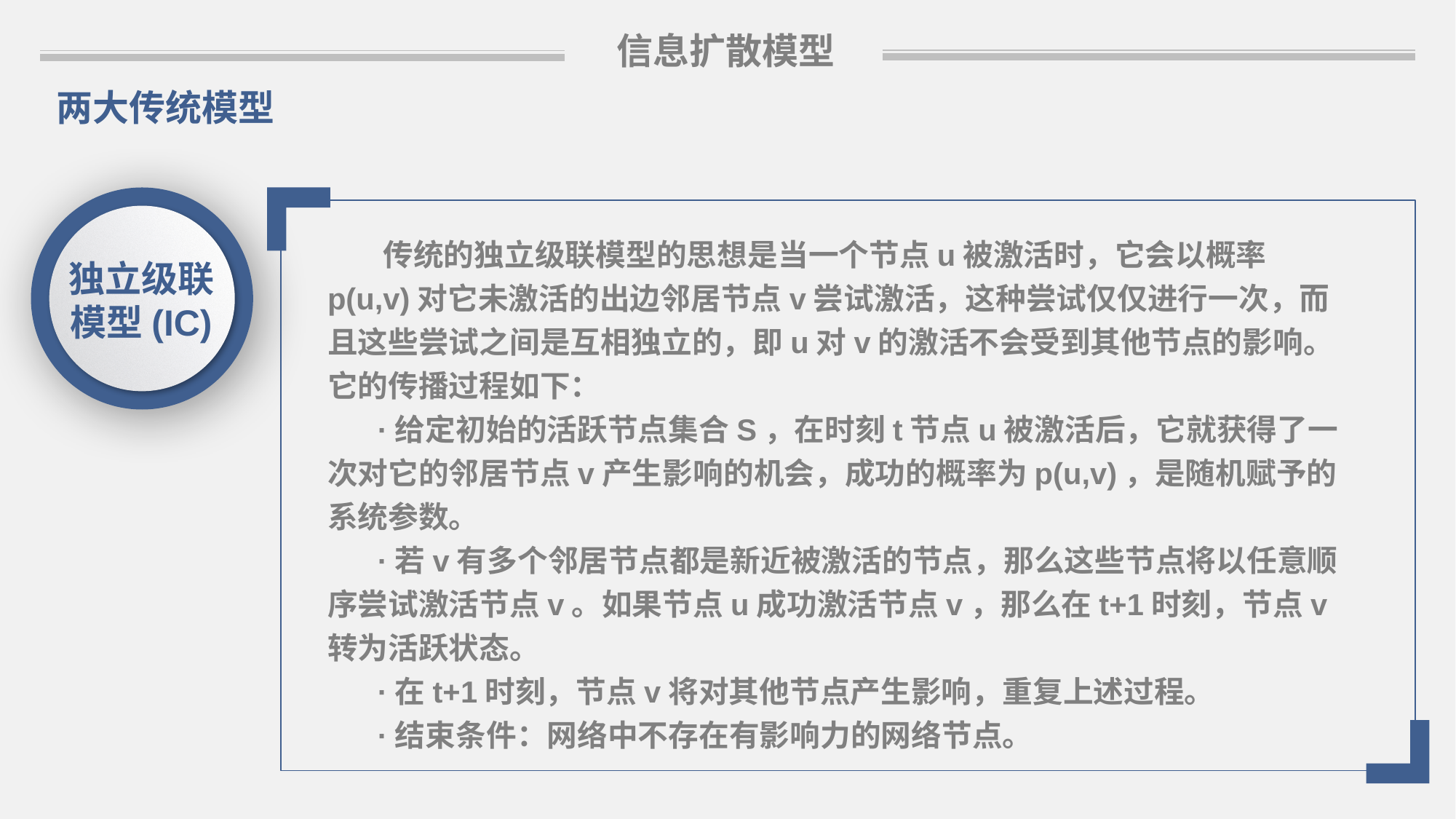

信息扩散模型
两大传统模型

       传统的独立级联模型的思想是当一个节点u被激活时，它会以概率p(u,v)对它未激活的出边邻居节点v尝试激活，这种尝试仅仅进行一次，而且这些尝试之间是互相独立的，即u对v的激活不会受到其他节点的影响。它的传播过程如下：
      ·给定初始的活跃节点集合S，在时刻t节点u被激活后，它就获得了一次对它的邻居节点v产生影响的机会，成功的概率为p(u,v)，是随机赋予的系统参数。
      ·若v有多个邻居节点都是新近被激活的节点，那么这些节点将以任意顺序尝试激活节点v。如果节点u成功激活节点v，那么在t+1时刻，节点v转为活跃状态。
      ·在t+1时刻，节点v将对其他节点产生影响，重复上述过程。
      ·结束条件：网络中不存在有影响力的网络节点。
独立级联模型(IC)